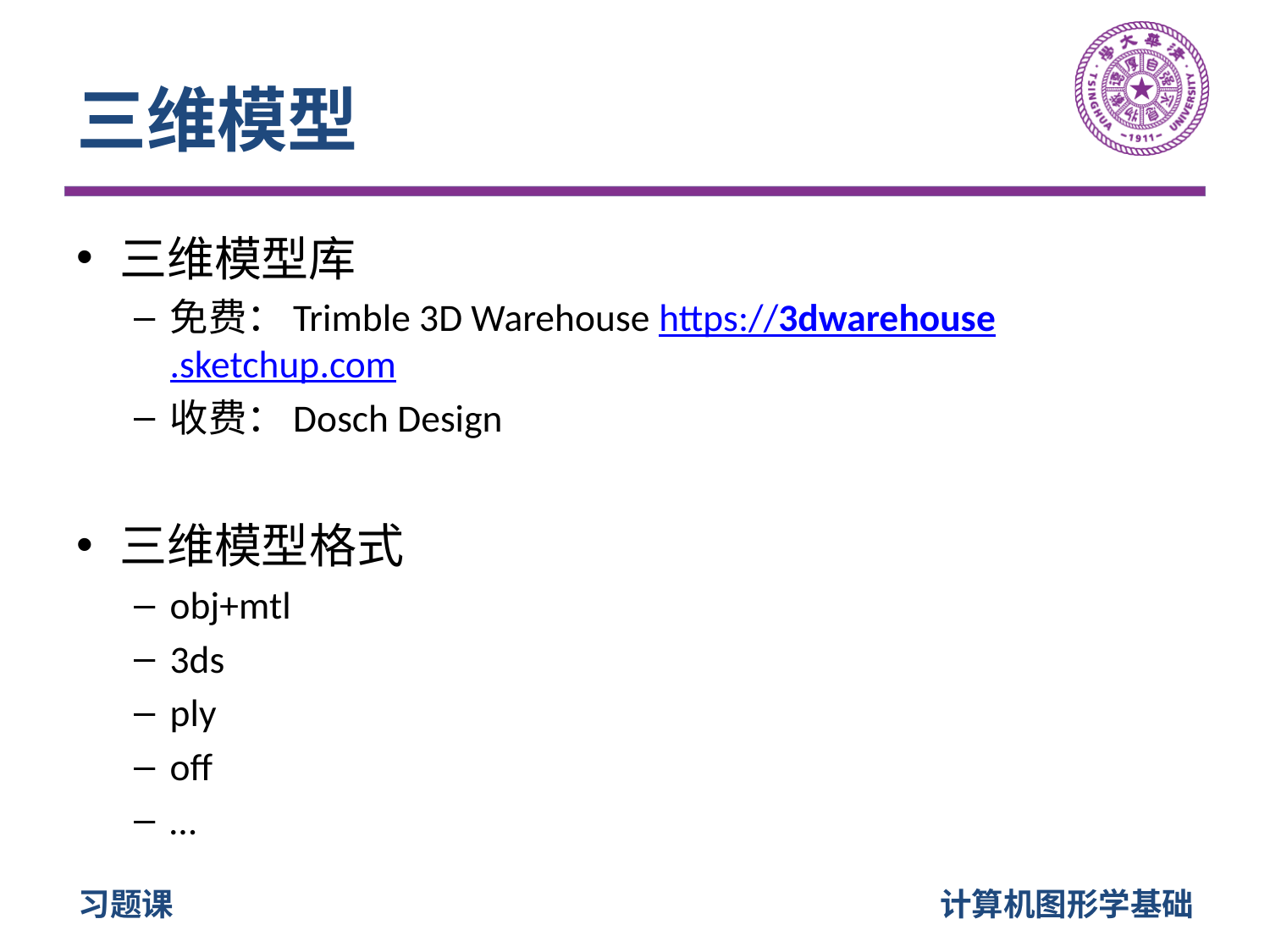

# 三维模型
三维模型库
免费：Trimble 3D Warehouse https://3dwarehouse.sketchup.com
收费：Dosch Design

三维模型格式
obj+mtl
3ds
ply
off
…